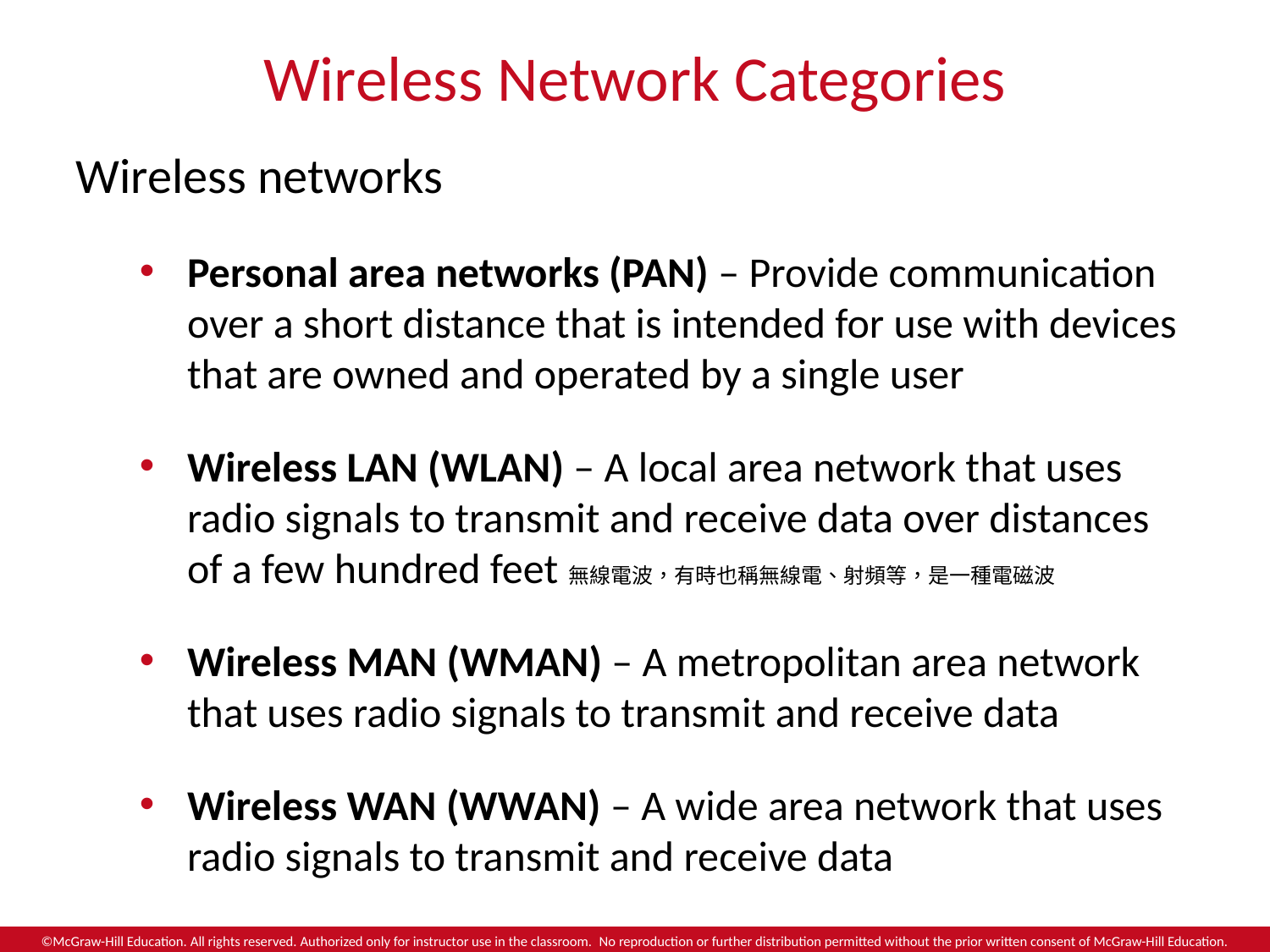

# Wireless Network Categories
Wireless networks
Personal area networks (PAN) – Provide communication over a short distance that is intended for use with devices that are owned and operated by a single user
Wireless LAN (WLAN) – A local area network that uses radio signals to transmit and receive data over distances of a few hundred feet無線電波，有時也稱無線電、射頻等，是一種電磁波
Wireless MAN (WMAN) – A metropolitan area network that uses radio signals to transmit and receive data
Wireless WAN (WWAN) – A wide area network that uses radio signals to transmit and receive data